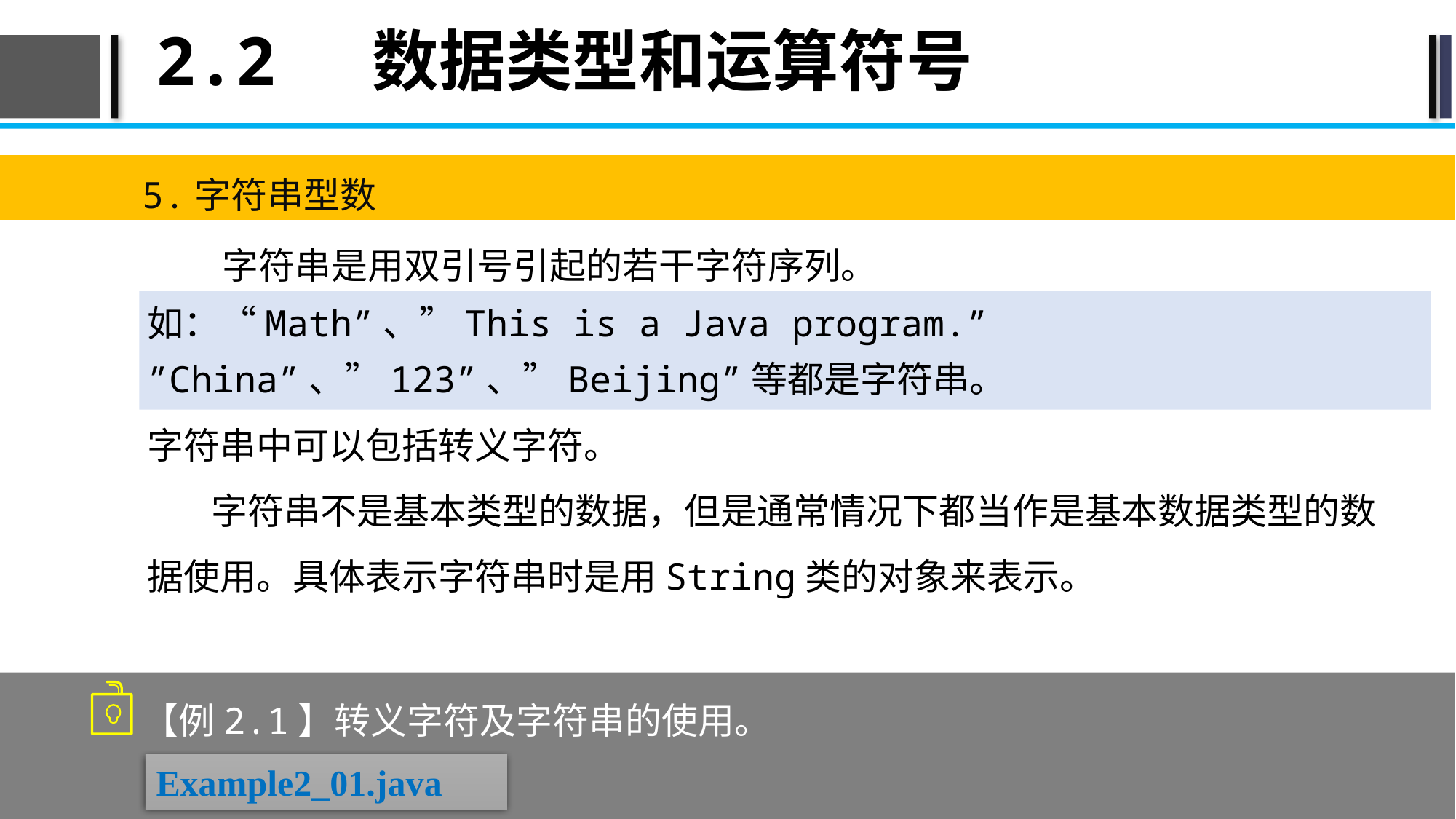

# 2.2  数据类型和运算符号

5.字符串型数

字符串是用双引号引起的若干字符序列。
如：“Math”、”This is a Java program.”
”China”、”123”、”Beijing”等都是字符串。
字符串中可以包括转义字符。
字符串不是基本类型的数据，但是通常情况下都当作是基本数据类型的数据使用。具体表示字符串时是用String类的对象来表示。

【例2.1】转义字符及字符串的使用。
Example2_01.java